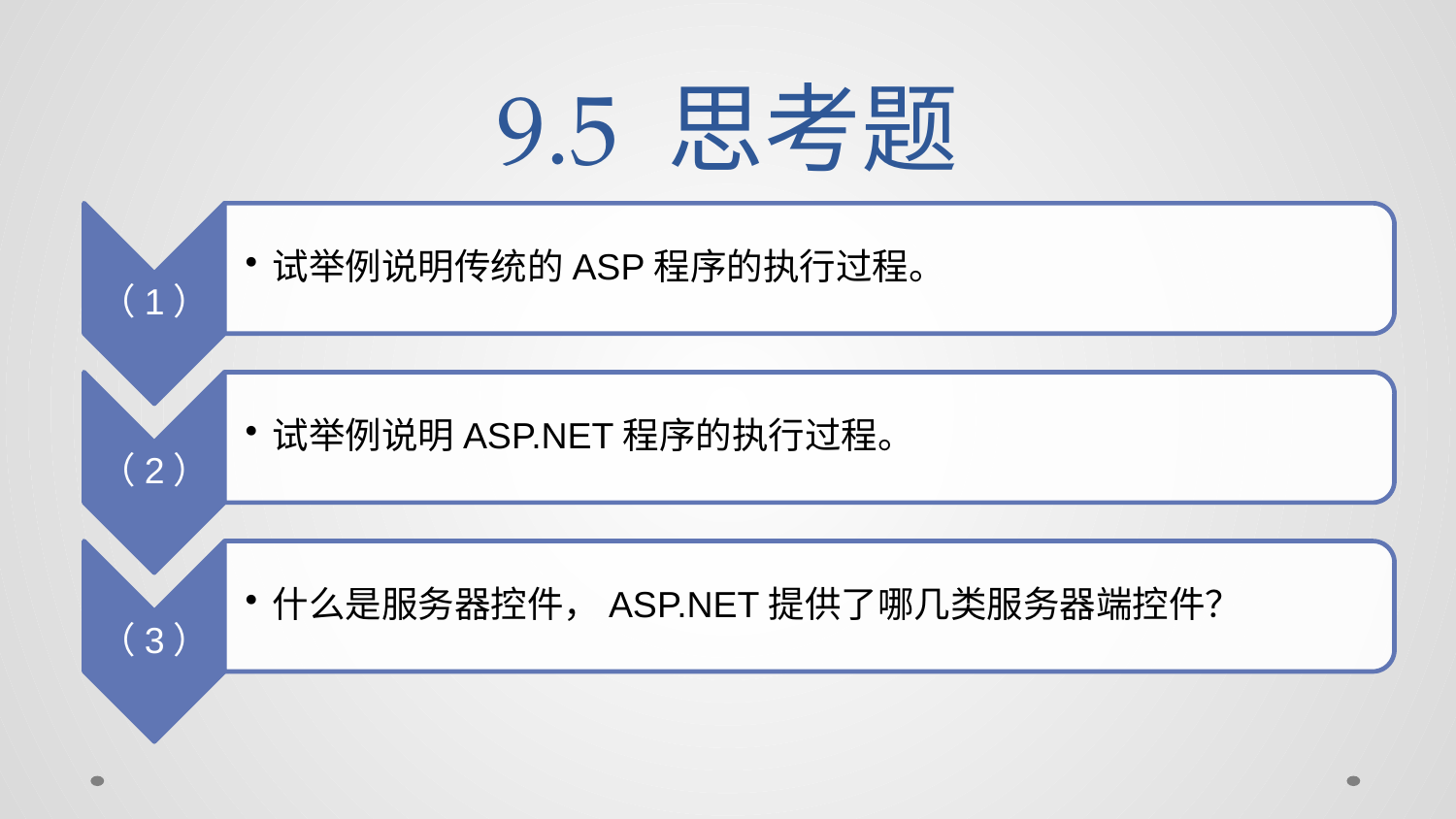

# 9.5 思考题
（1）
试举例说明传统的ASP程序的执行过程。
（2）
试举例说明ASP.NET程序的执行过程。
（3）
什么是服务器控件，ASP.NET提供了哪几类服务器端控件？